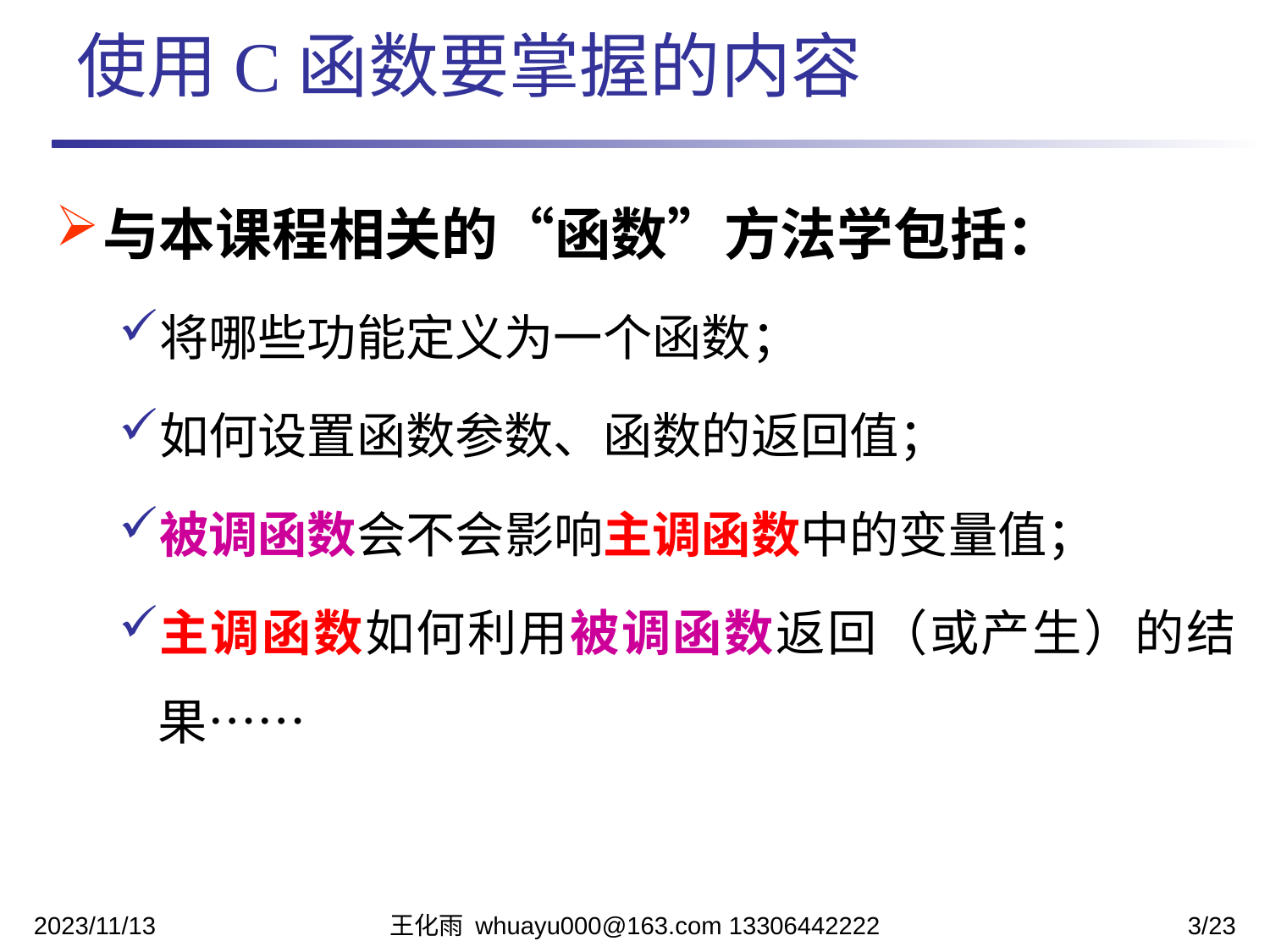

使用C函数要掌握的内容
与本课程相关的“函数”方法学包括：
将哪些功能定义为一个函数；
如何设置函数参数、函数的返回值；
被调函数会不会影响主调函数中的变量值；
主调函数如何利用被调函数返回（或产生）的结果……
2023/11/13
王化雨 whuayu000@163.com 13306442222
3/23